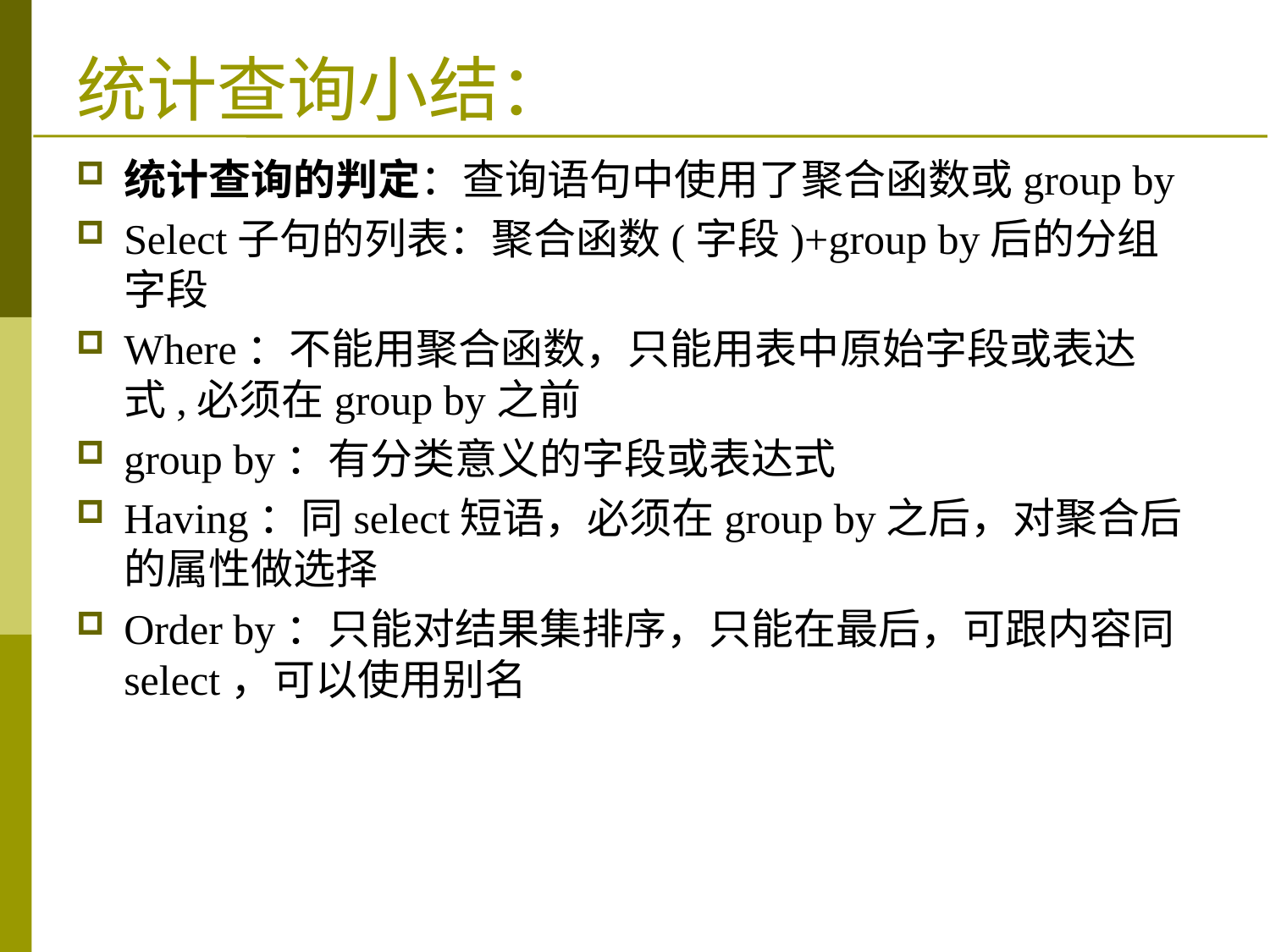

# 统计查询小结：
统计查询的判定：查询语句中使用了聚合函数或group by
Select子句的列表：聚合函数(字段)+group by后的分组字段
Where：不能用聚合函数，只能用表中原始字段或表达式,必须在group by之前
group by：有分类意义的字段或表达式
Having：同select短语，必须在group by之后，对聚合后的属性做选择
Order by：只能对结果集排序，只能在最后，可跟内容同select，可以使用别名